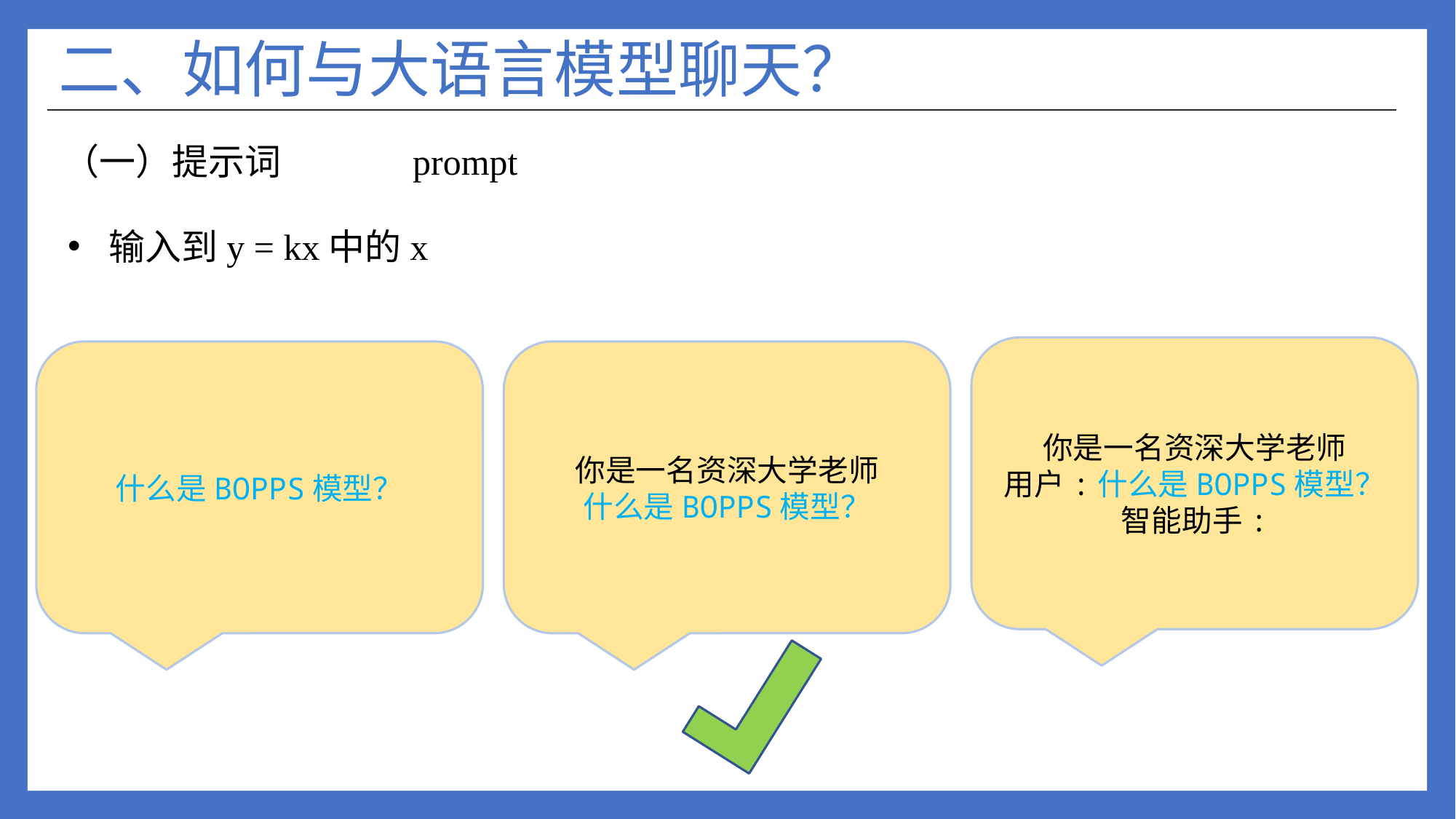

# 二、如何与大语言模型聊天？
（一）提示词               prompt
输入到y = kx中的x
你是一名资深大学老师
用户:什么是BOPPS模型？
智能助手:
什么是BOPPS模型？
你是一名资深大学老师
什么是BOPPS模型？